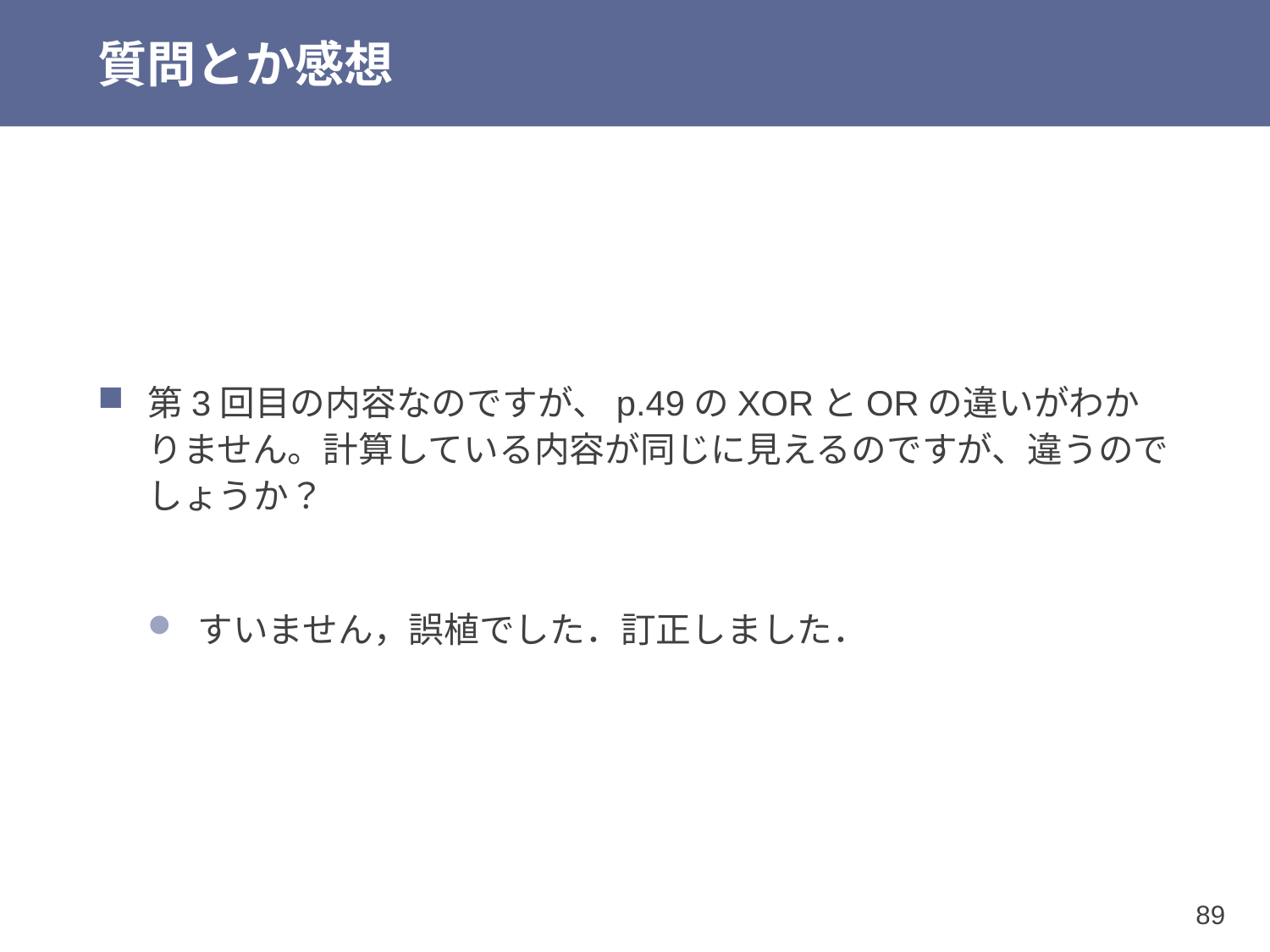

# 質問とか感想
第3回目の内容なのですが、p.49のXORとORの違いがわかりません。計算している内容が同じに見えるのですが、違うのでしょうか？

すいません，誤植でした．訂正しました．